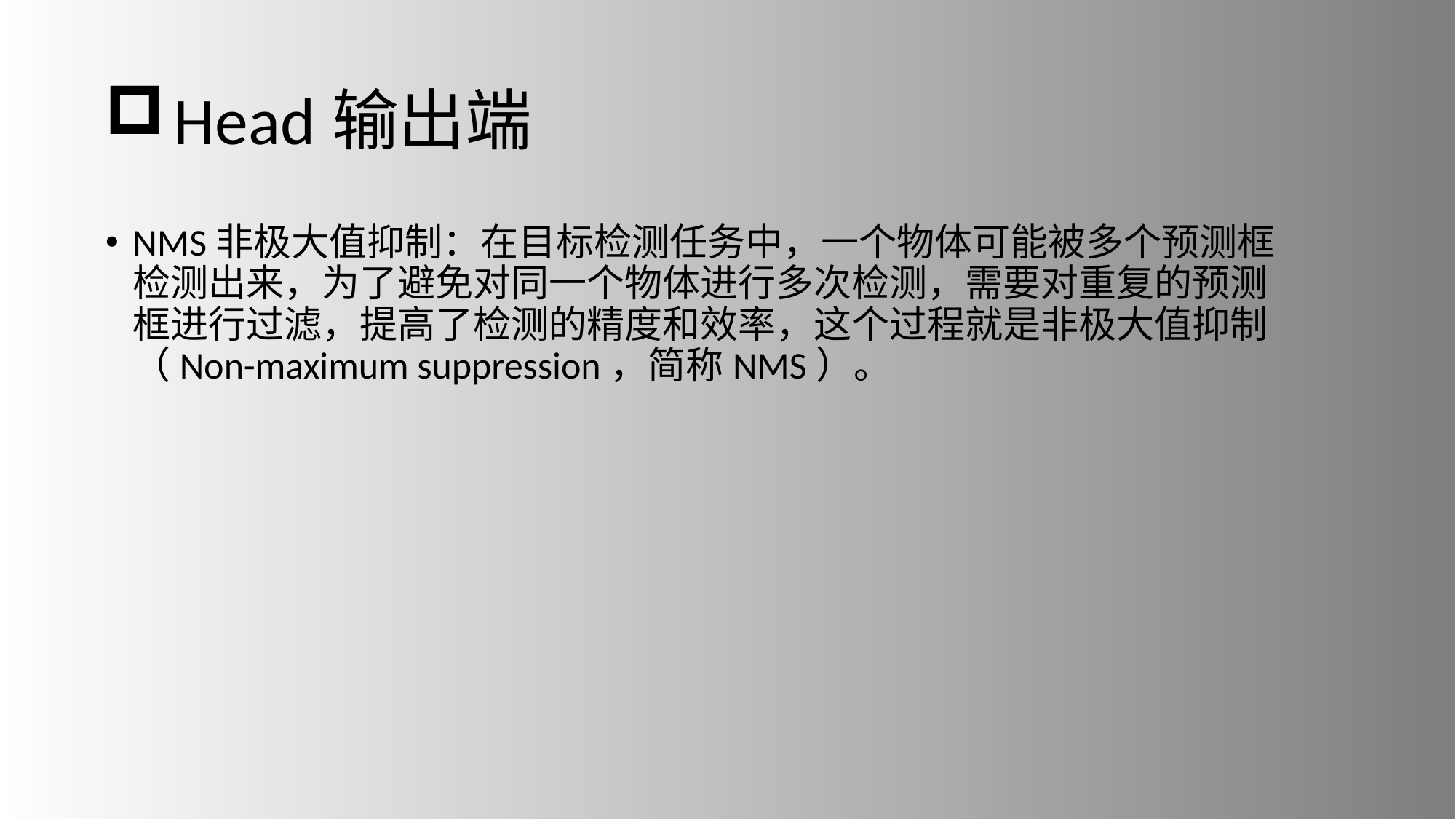

# Head输出端
NMS非极大值抑制：在目标检测任务中，一个物体可能被多个预测框检测出来，为了避免对同一个物体进行多次检测，需要对重复的预测框进行过滤，提高了检测的精度和效率，这个过程就是非极大值抑制（Non-maximum suppression，简称NMS）。